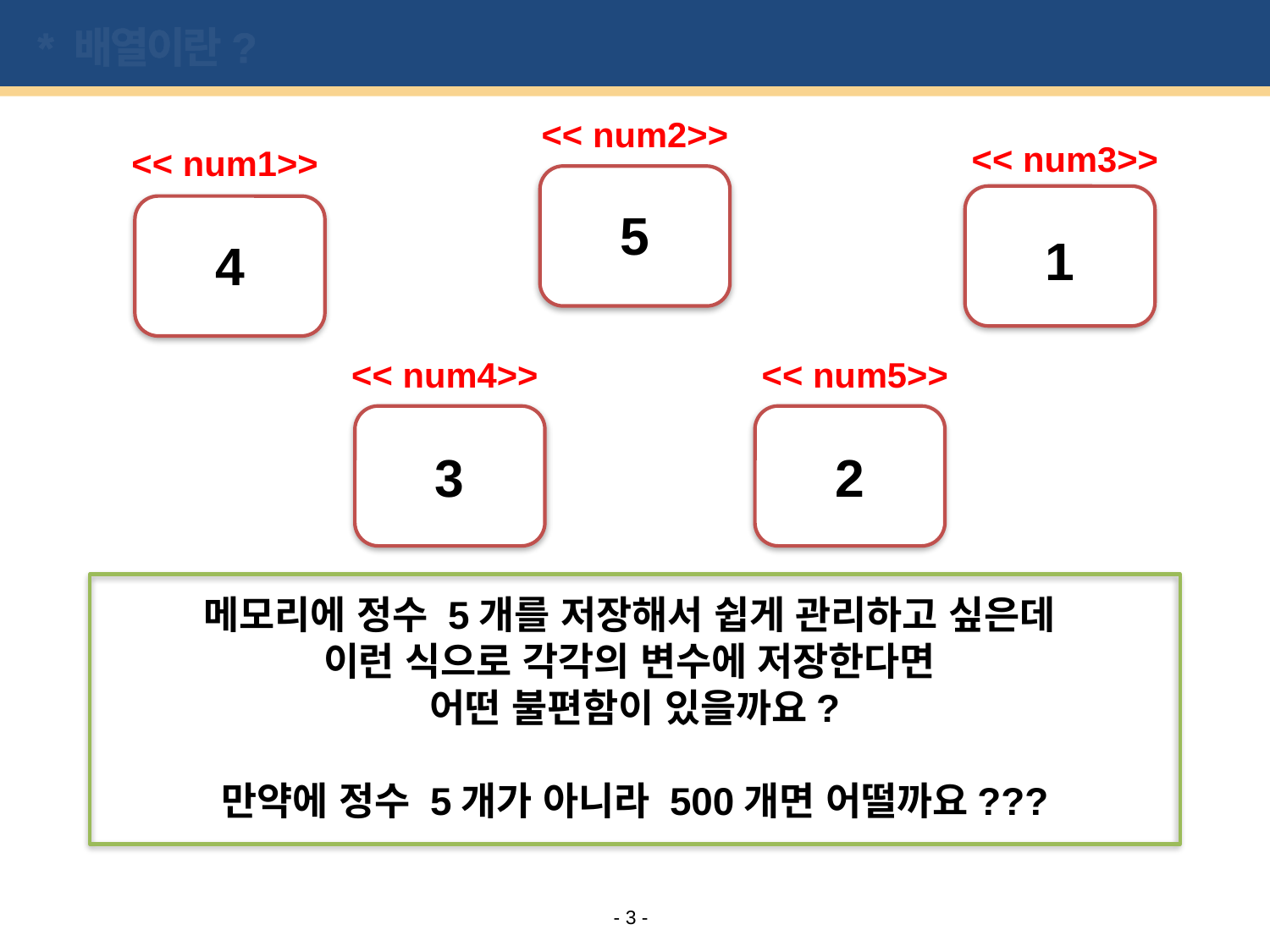

# * 배열이란?
<< num2>>
<< num3>>
<< num1>>

5
1
4
<< num4>>
<< num5>>

3
2

메모리에 정수 5개를 저장해서 쉽게 관리하고 싶은데
이런 식으로 각각의 변수에 저장한다면
어떤 불편함이 있을까요?

만약에 정수 5개가 아니라 500개면 어떨까요???